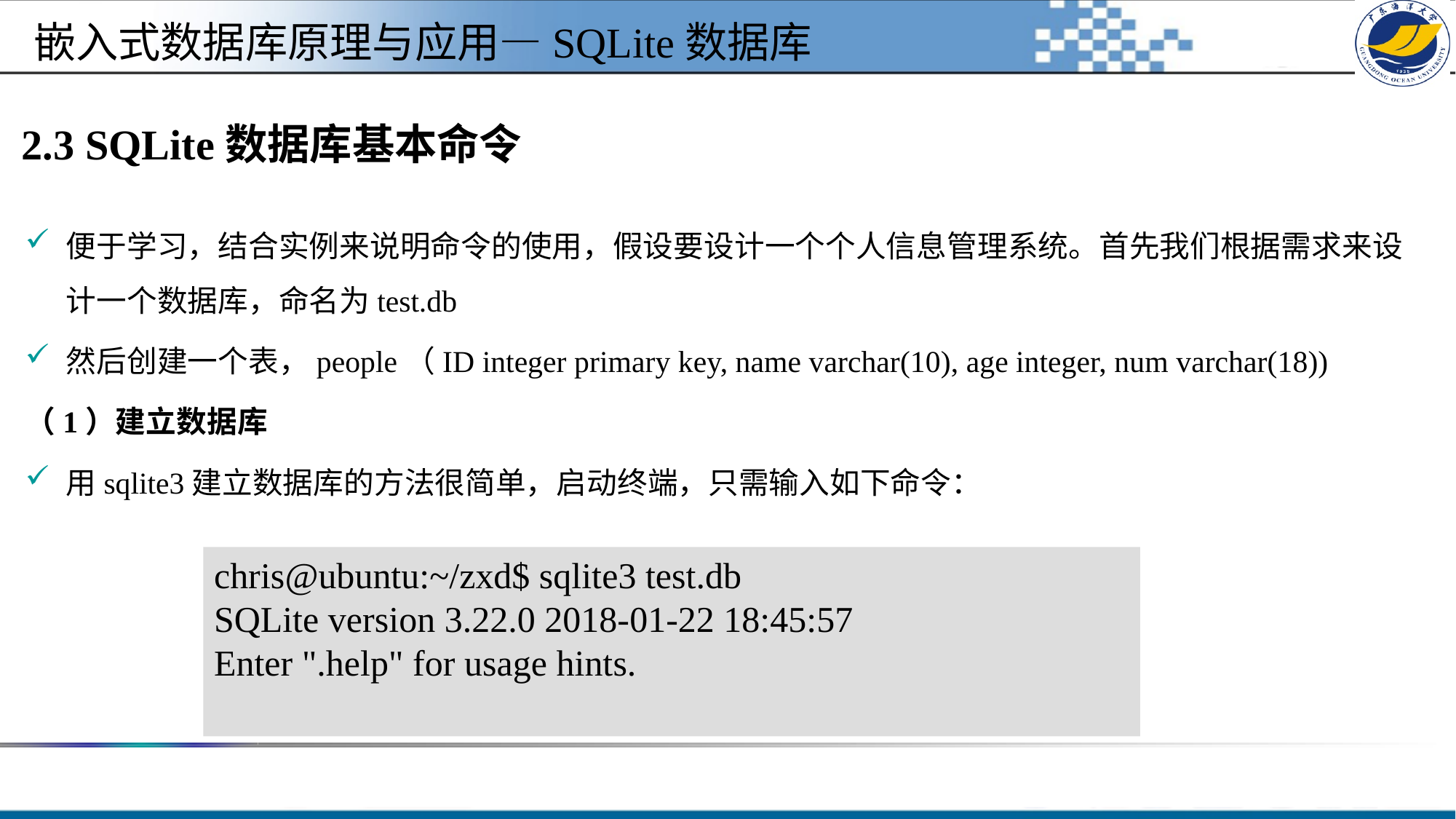

嵌入式数据库原理与应用—SQLite数据库
# 2.3 SQLite数据库基本命令
便于学习，结合实例来说明命令的使用，假设要设计一个个人信息管理系统。首先我们根据需求来设计一个数据库，命名为test.db
然后创建一个表，people（ID integer primary key, name varchar(10), age integer, num varchar(18))
（1）建立数据库
用sqlite3建立数据库的方法很简单，启动终端，只需输入如下命令：
chris@ubuntu:~/zxd$ sqlite3 test.db
SQLite version 3.22.0 2018-01-22 18:45:57
Enter ".help" for usage hints.